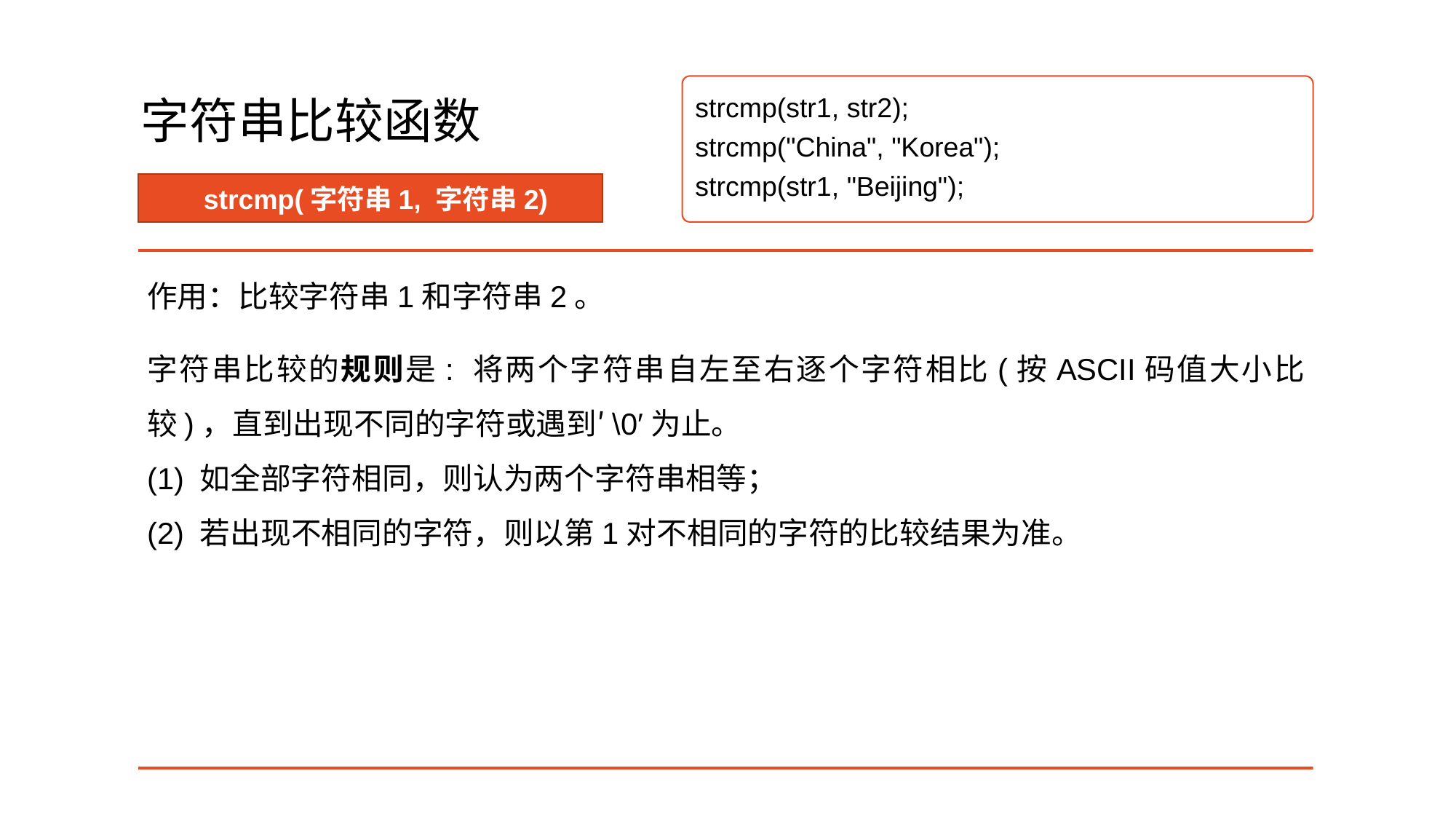

# 字符串比较函数
strcmp(str1, str2);
strcmp("China", "Korea");
strcmp(str1, "Beijing");
strcmp(字符串1, 字符串2)
作用：比较字符串1和字符串2。
字符串比较的规则是: 将两个字符串自左至右逐个字符相比(按ASCII码值大小比较)，直到出现不同的字符或遇到′\0′为止。
(1) 如全部字符相同，则认为两个字符串相等；
(2) 若出现不相同的字符，则以第1对不相同的字符的比较结果为准。